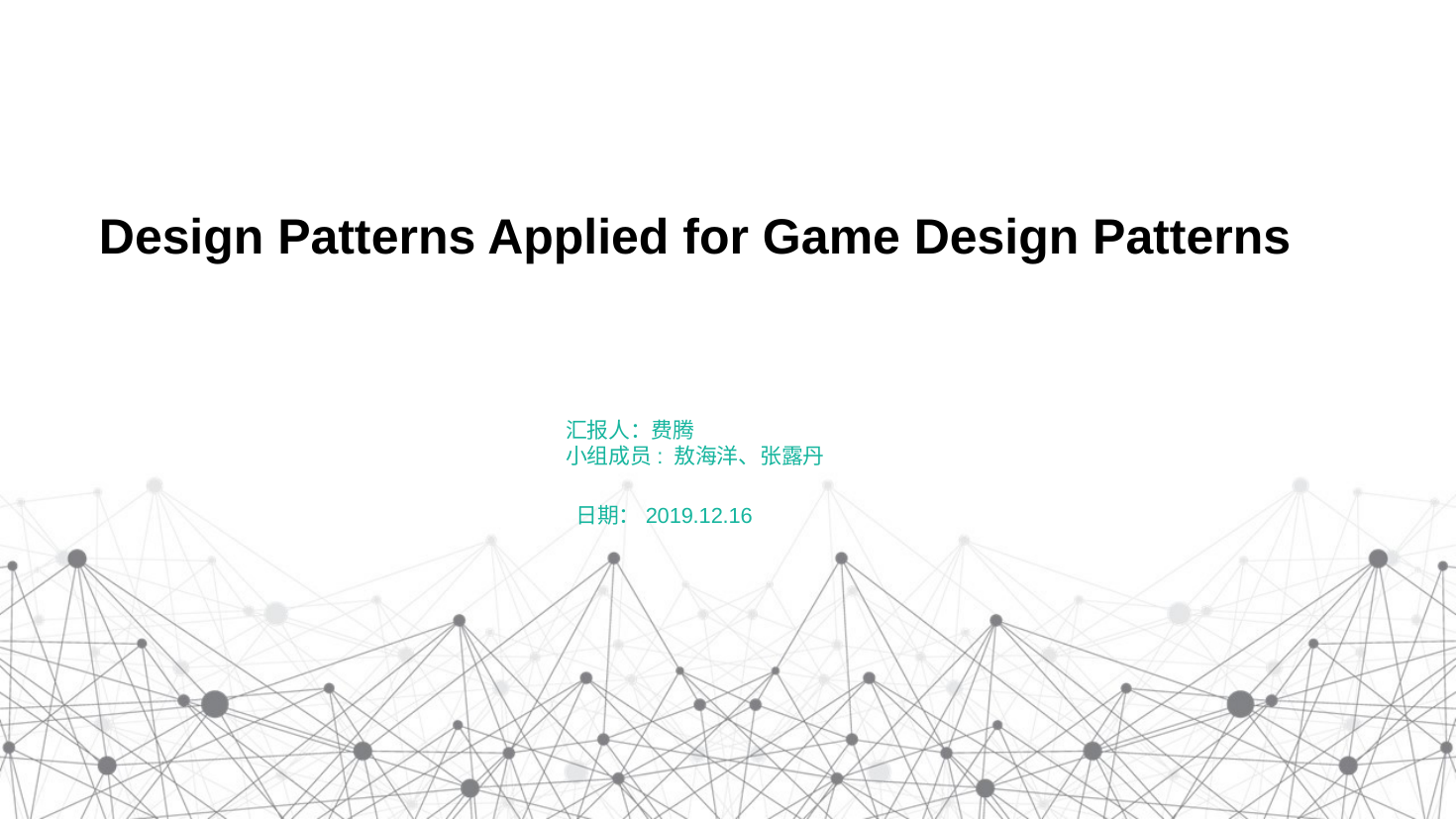

Design Patterns Applied for Game Design Patterns
汇报人：费腾
小组成员: 敖海洋、张露丹
日期：2019.12.16